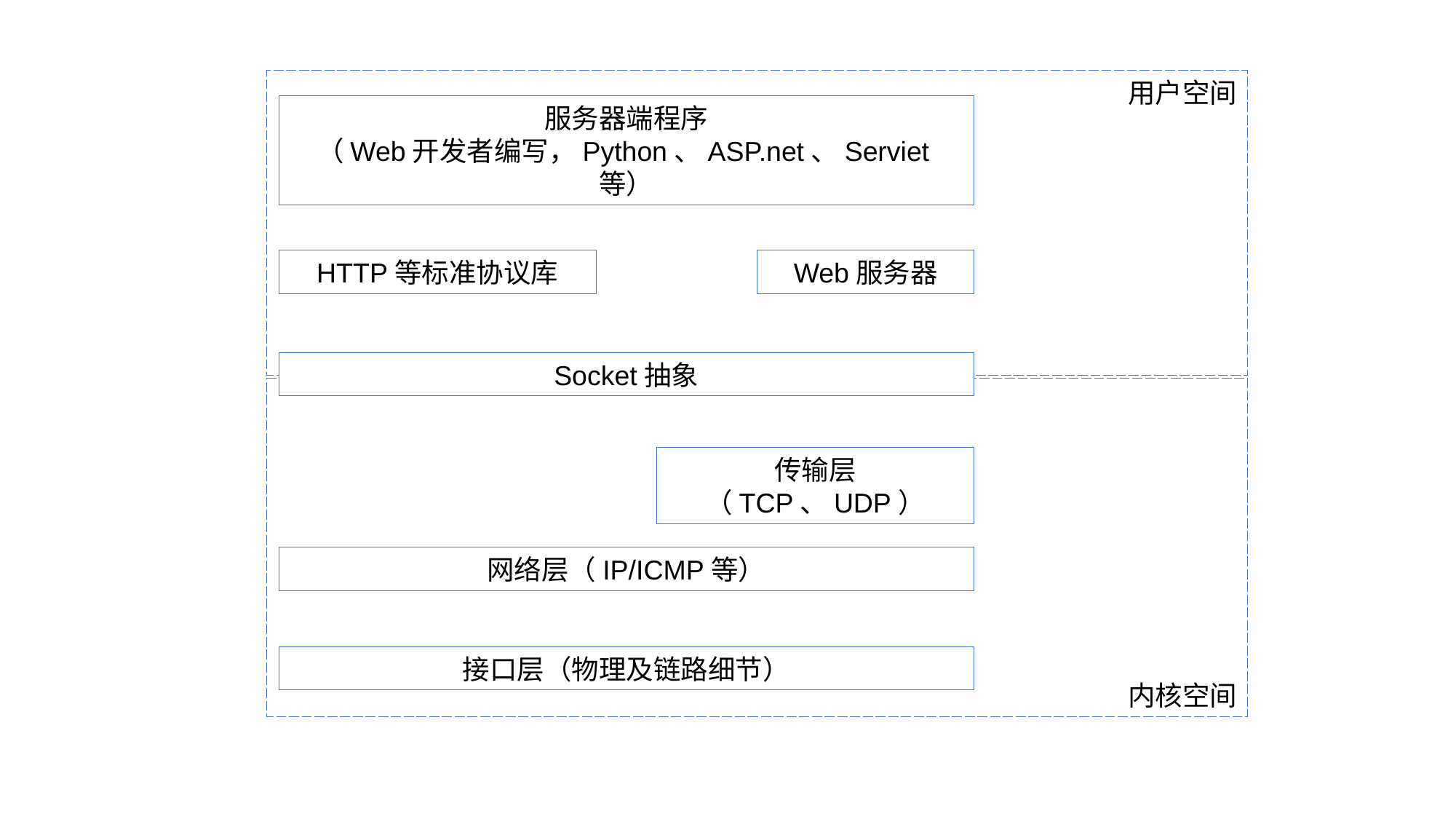

用户空间

服务器端程序
（Web开发者编写，Python、ASP.net、Serviet等）
HTTP等标准协议库
Web服务器
Socket抽象

内核空间
传输层（TCP、UDP）
网络层（IP/ICMP等）
接口层（物理及链路细节）